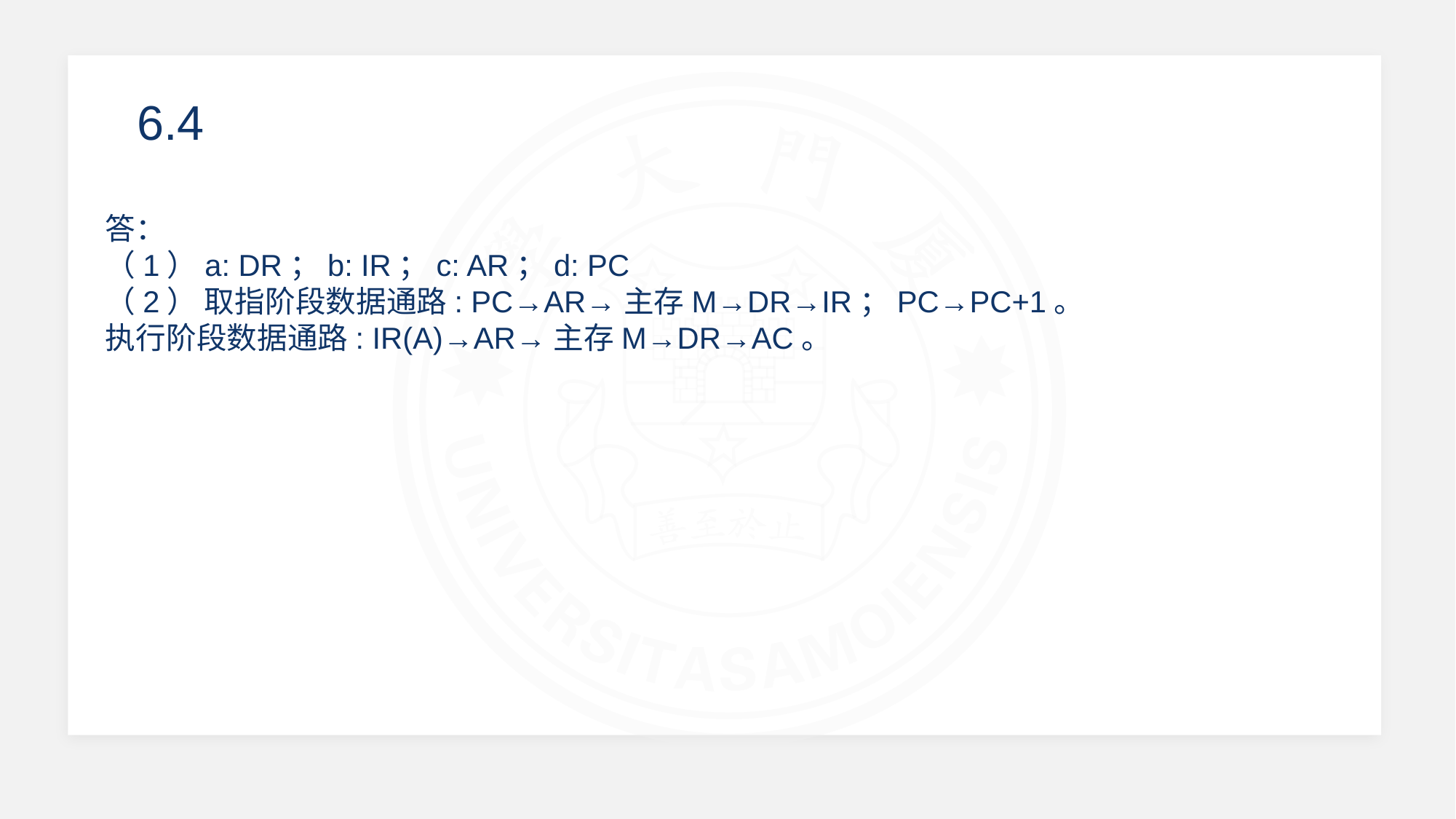

6.4

答：
（1）a: DR；b: IR；c: AR；d: PC
（2） 取指阶段数据通路: PC→AR→主存M→DR→IR；PC→PC+1。
执行阶段数据通路: IR(A)→AR→主存M→DR→AC。